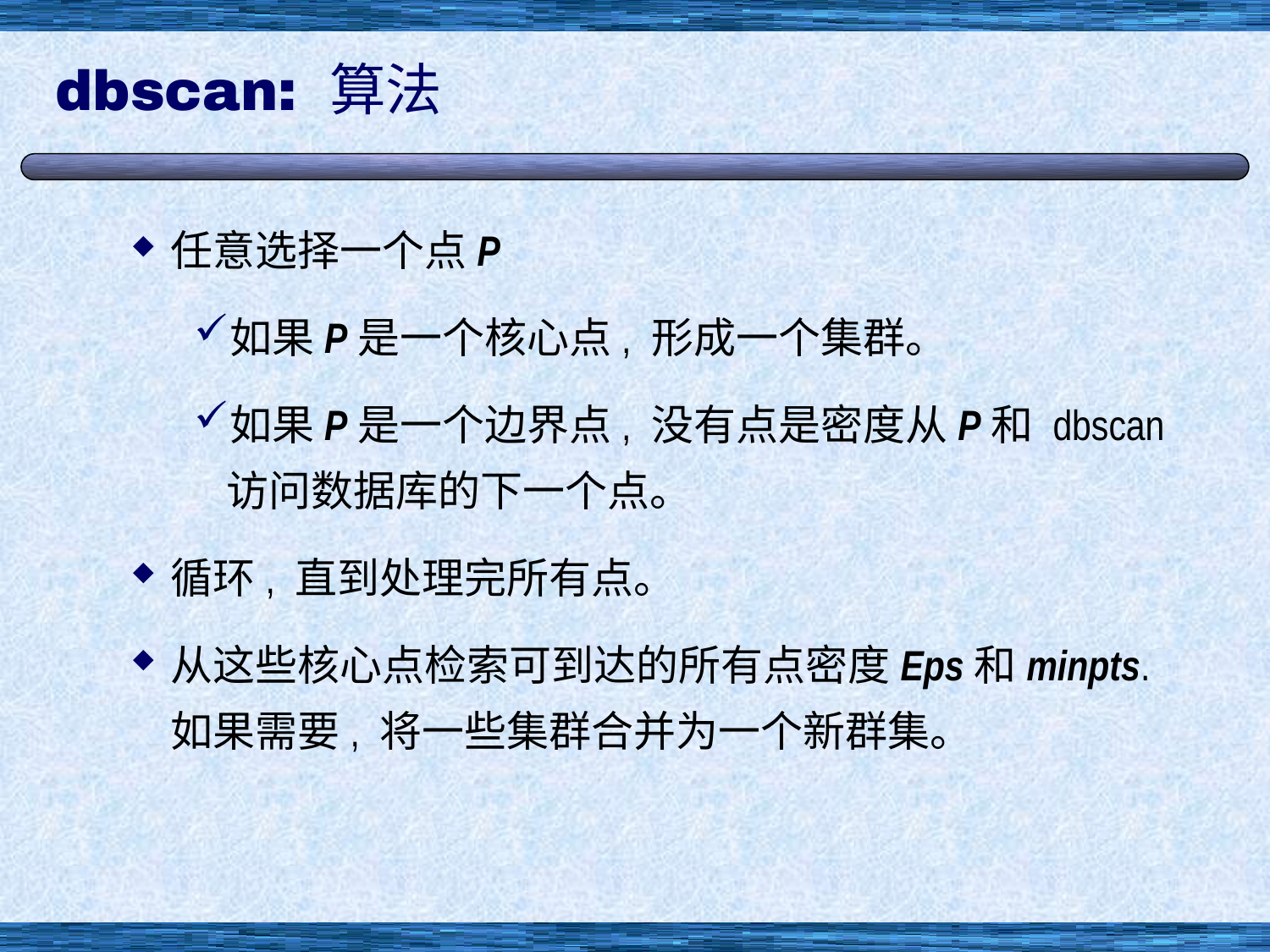

# dbscan: 算法
任意选择一个点P
如果P是一个核心点, 形成一个集群。
如果P是一个边界点, 没有点是密度从P和 dbscan 访问数据库的下一个点。
循环, 直到处理完所有点。
从这些核心点检索可到达的所有点密度Eps和minpts.如果需要, 将一些集群合并为一个新群集。